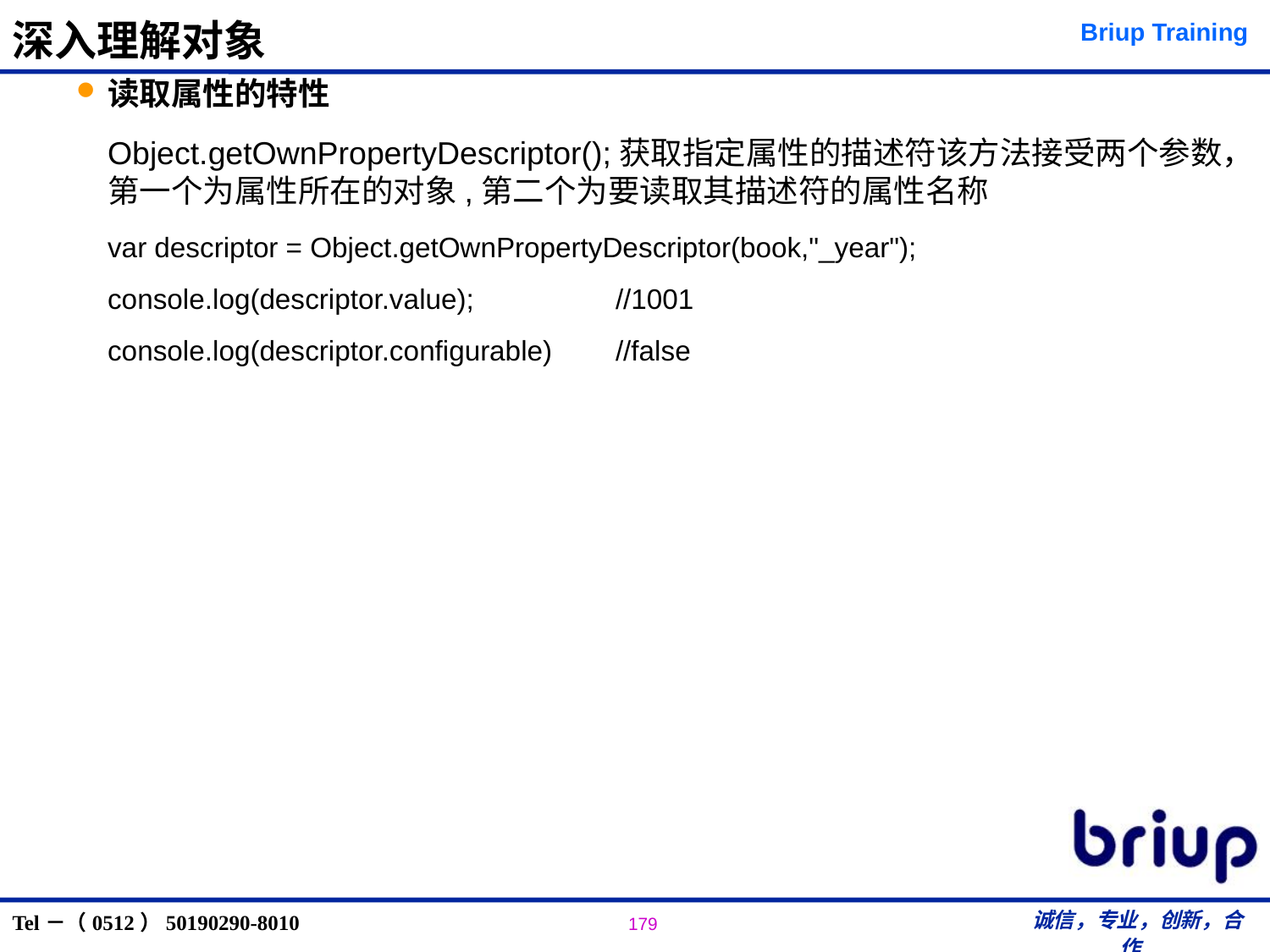

# 深入理解对象
读取属性的特性
 	Object.getOwnPropertyDescriptor();获取指定属性的描述符该方法接受两个参数，第一个为属性所在的对象,第二个为要读取其描述符的属性名称
	var descriptor = Object.getOwnPropertyDescriptor(book,"_year");
	console.log(descriptor.value);		//1001
	console.log(descriptor.configurable)	//false